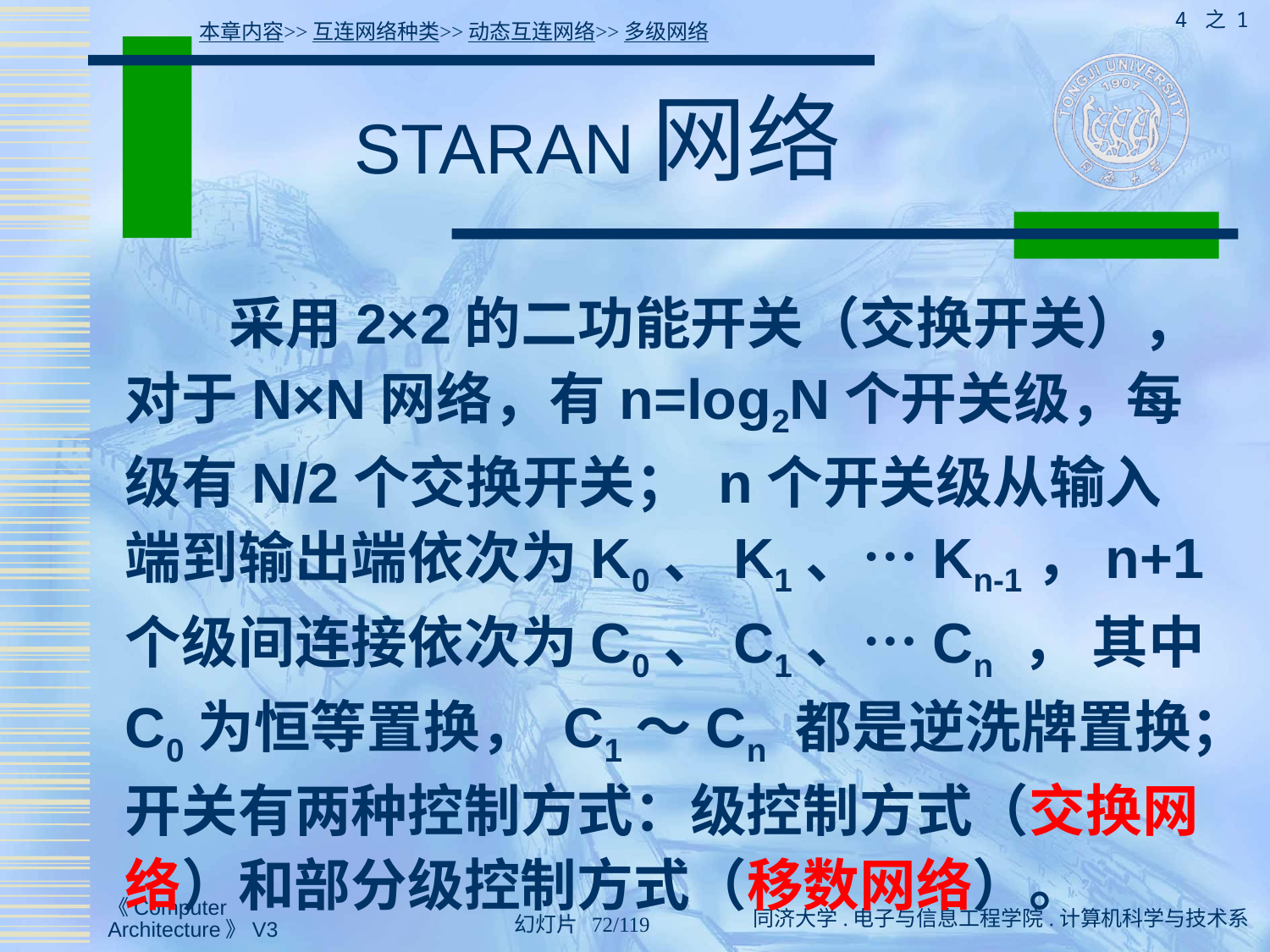

4 之 1
本章内容>>互连网络种类>>动态互连网络>>多级网络
# STARAN网络
       采用2×2的二功能开关（交换开关），对于N×N网络，有n=log2N个开关级，每级有N/2个交换开关； n个开关级从输入端到输出端依次为K0、K1、…Kn-1，n+1个级间连接依次为C0、C1、…Cn ， 其中C0为恒等置换， C1～Cn 都是逆洗牌置换；开关有两种控制方式：级控制方式（交换网络）和部分级控制方式（移数网络）。